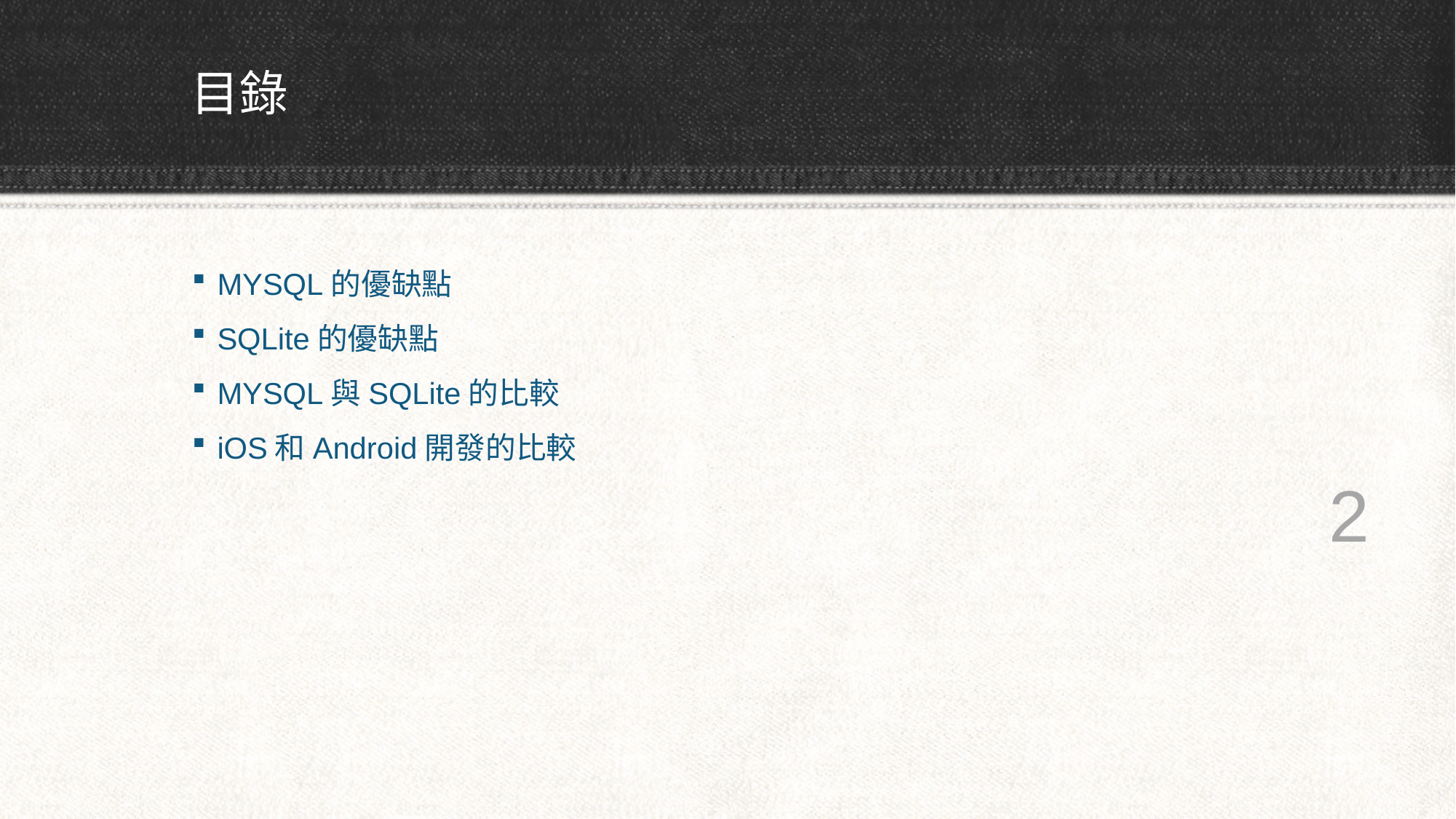

# 目錄
MYSQL的優缺點
SQLite的優缺點
MYSQL與SQLite的比較
iOS和Android開發的比較

            2